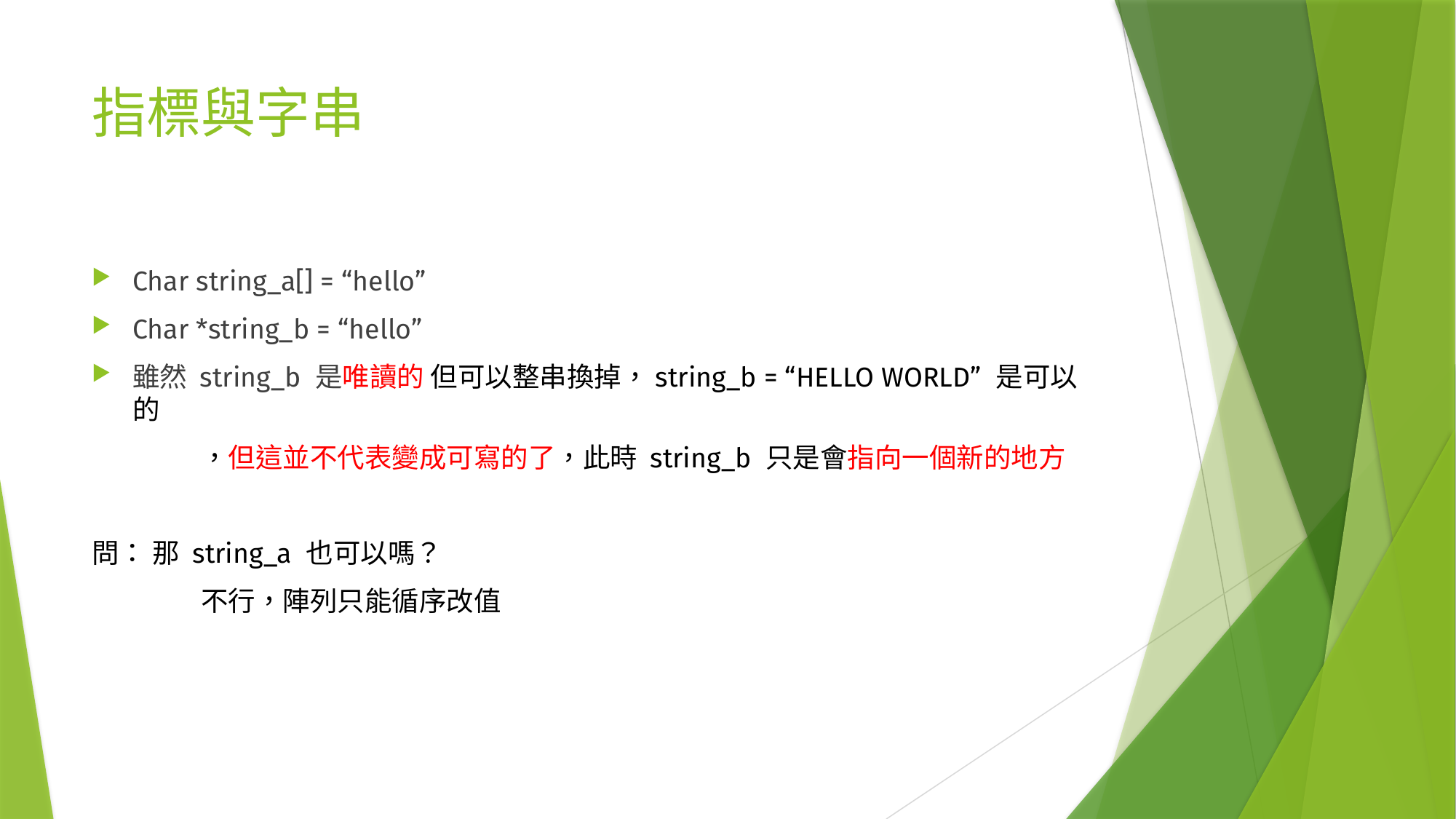

# 指標與字串
Char string_a[] = “hello”
Char *string_b = “hello”
雖然 string_b 是唯讀的 但可以整串換掉，string_b = “HELLO WORLD” 是可以的
	，但這並不代表變成可寫的了，此時 string_b 只是會指向一個新的地方

問： 那 string_a 也可以嗎？
	不行，陣列只能循序改值